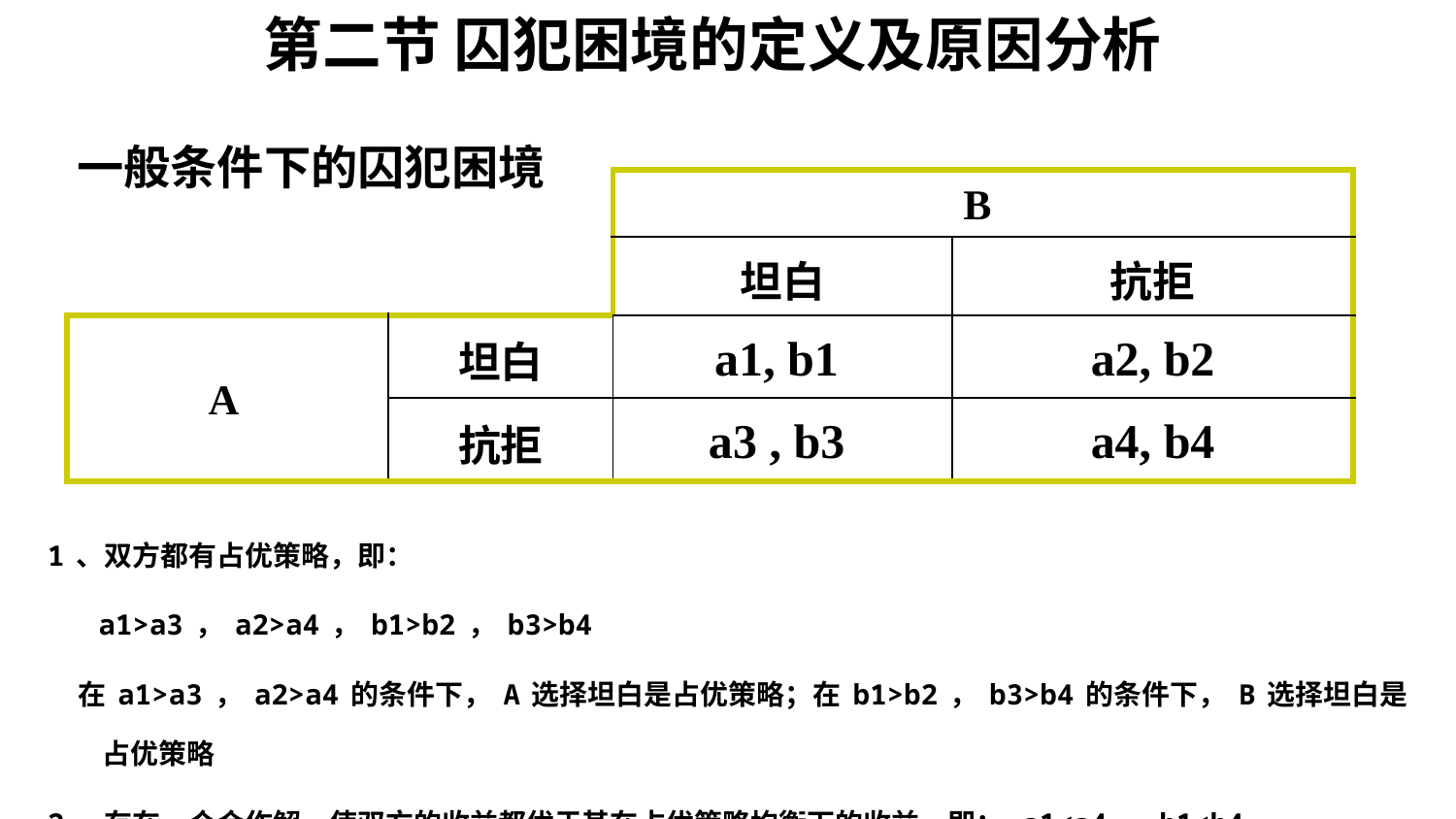

# 第二节 囚犯困境的定义及原因分析
一般条件下的囚犯困境
|  |  | B |  |
| --- | --- | --- | --- |
|  |  | 坦白 | 抗拒 |
| A | 坦白 | a1, b1 | a2, b2 |
|  | 抗拒 | a3 , b3 | a4, b4 |

1、双方都有占优策略，即：
   a1>a3，a2>a4，b1>b2，b3>b4
   在a1>a3，a2>a4的条件下，A选择坦白是占优策略；在b1>b2，b3>b4的条件下，B选择坦白是占优策略
2、存在一个合作解，使双方的收益都优于其在占优策略均衡下的收益，即： a1<a4，b1<b4
 如果双方能够选择合作（都抗拒），本可以得到更好的结果。